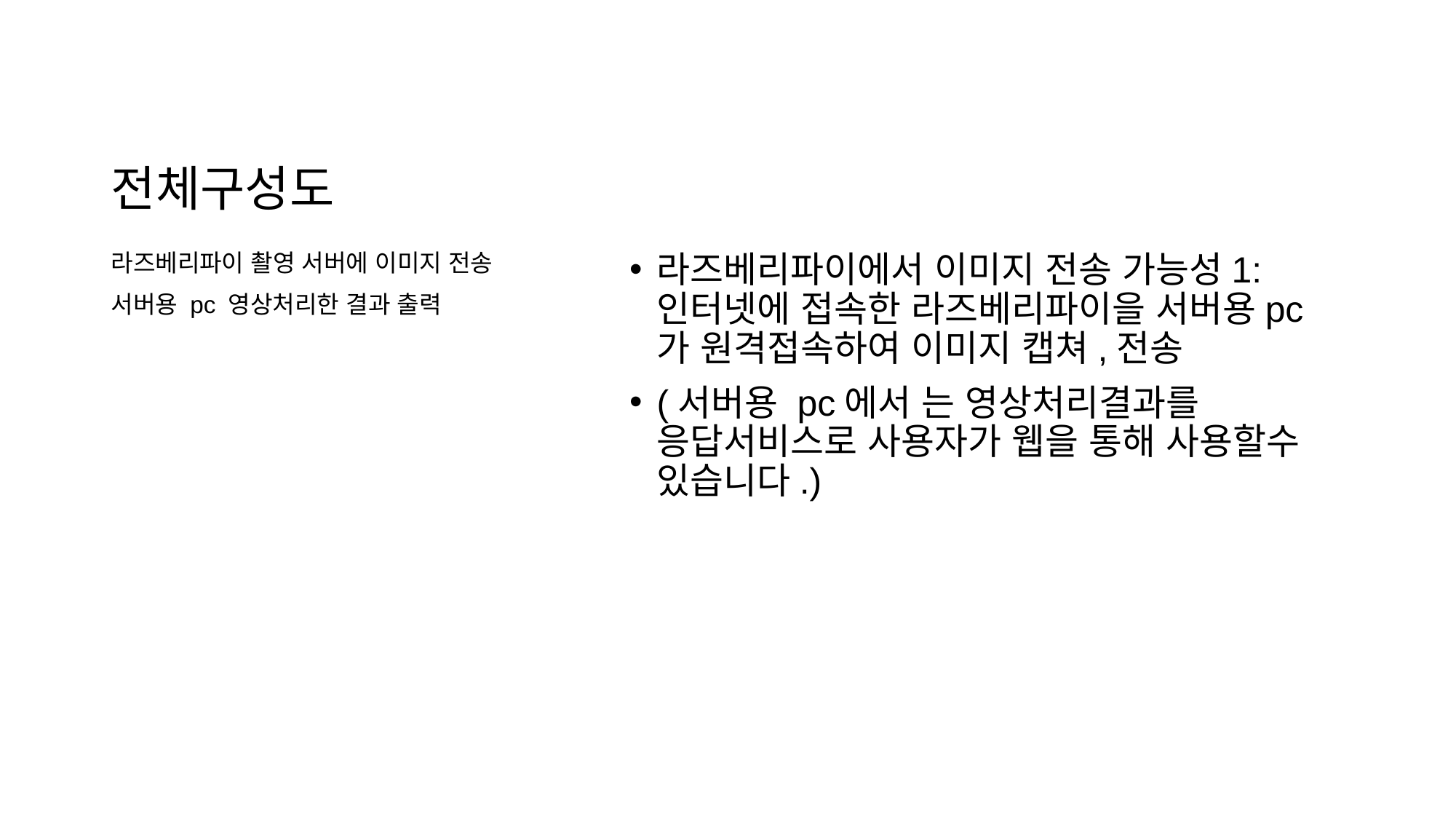

전체구성도
라즈베리파이 촬영 서버에 이미지 전송
서버용 pc 영상처리한 결과 출력
라즈베리파이에서 이미지 전송 가능성1:인터넷에 접속한 라즈베리파이을 서버용pc가 원격접속하여 이미지 캡쳐,전송
(서버용 pc에서 는 영상처리결과를 응답서비스로 사용자가 웹을 통해 사용할수 있습니다.)